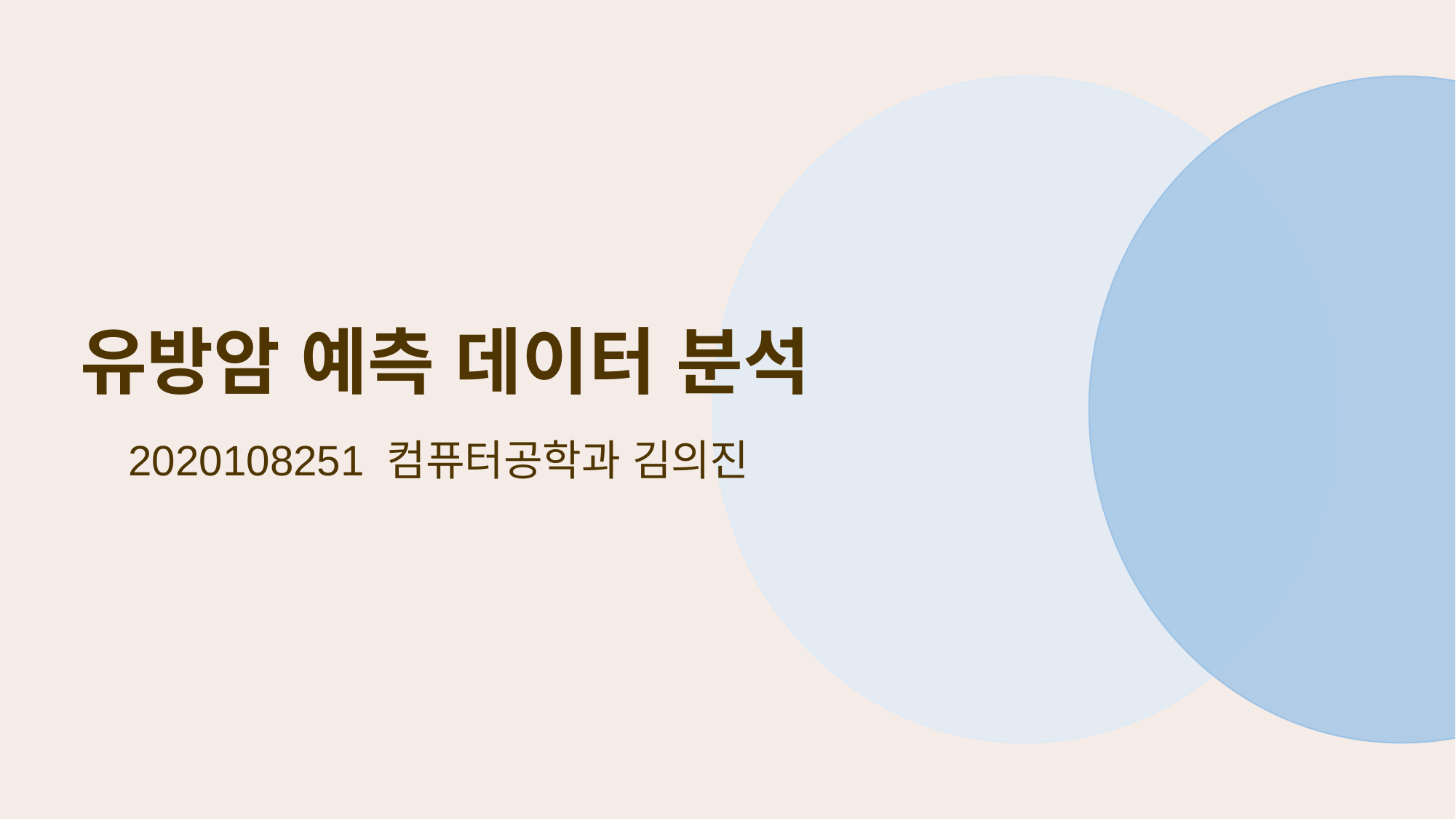

유방암 예측 데이터 분석
2020108251 컴퓨터공학과 김의진